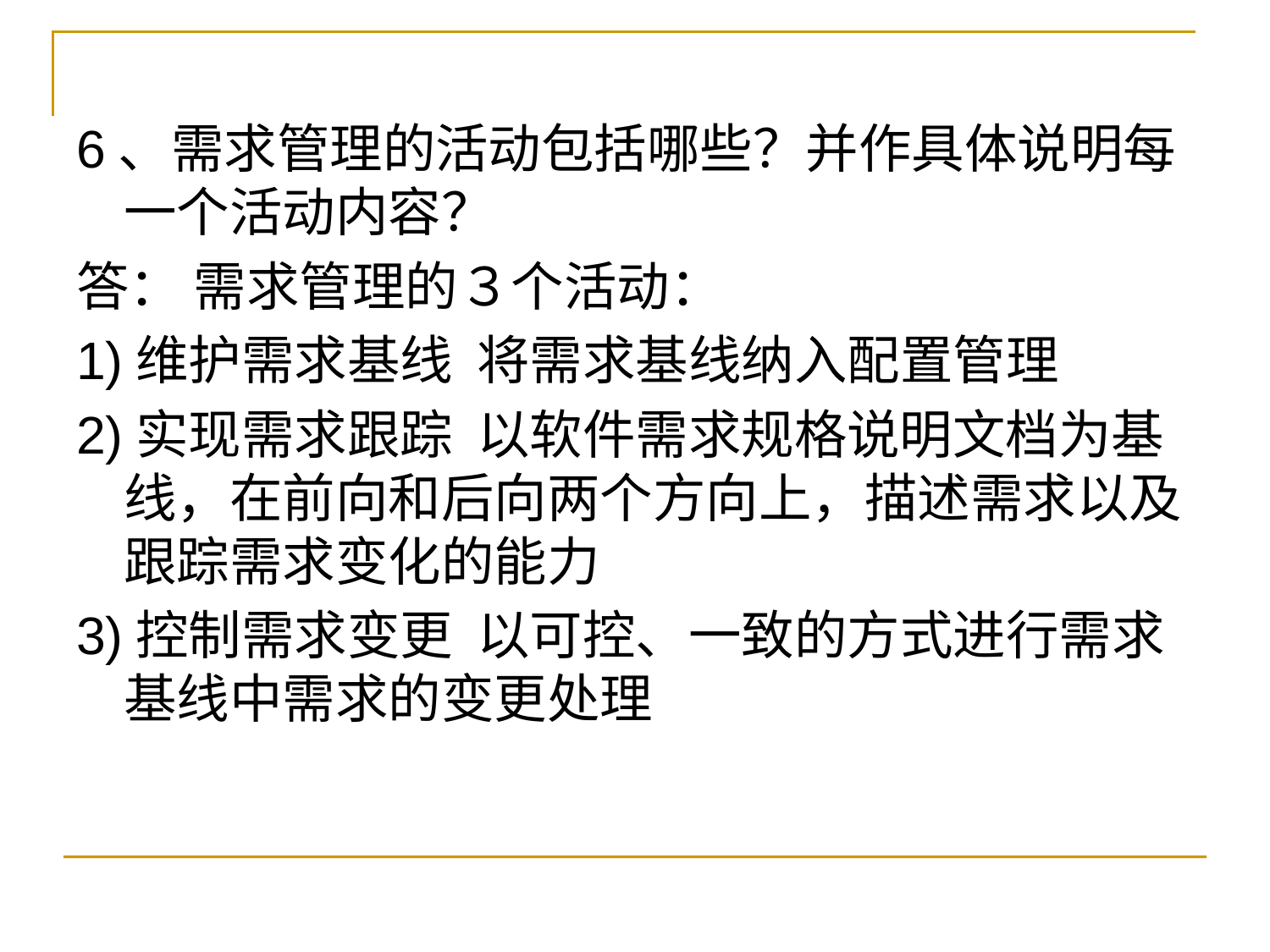

6、需求管理的活动包括哪些？并作具体说明每一个活动内容？
答： 需求管理的３个活动：
1)维护需求基线  将需求基线纳入配置管理
2)实现需求跟踪  以软件需求规格说明文档为基线，在前向和后向两个方向上，描述需求以及跟踪需求变化的能力
3)控制需求变更  以可控、一致的方式进行需求基线中需求的变更处理